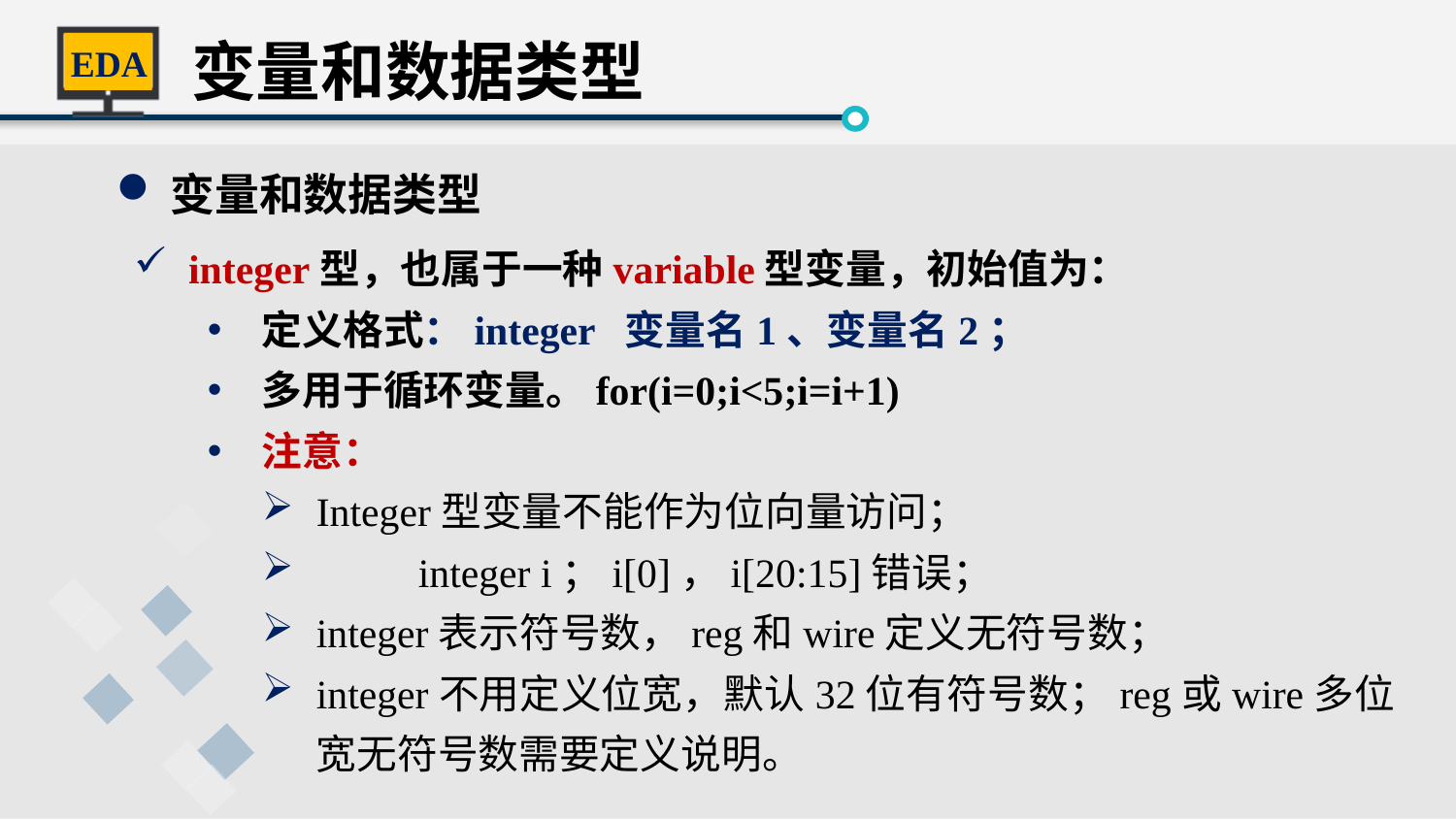

变量和数据类型
变量和数据类型
integer型，也属于一种variable型变量，初始值为：
定义格式：integer  变量名1、变量名2；
多用于循环变量。for(i=0;i<5;i=i+1)
注意：
Integer型变量不能作为位向量访问；
          integer i；i[0]，i[20:15]错误；
integer表示符号数，reg和wire定义无符号数；
integer不用定义位宽，默认32位有符号数；reg或wire多位宽无符号数需要定义说明。